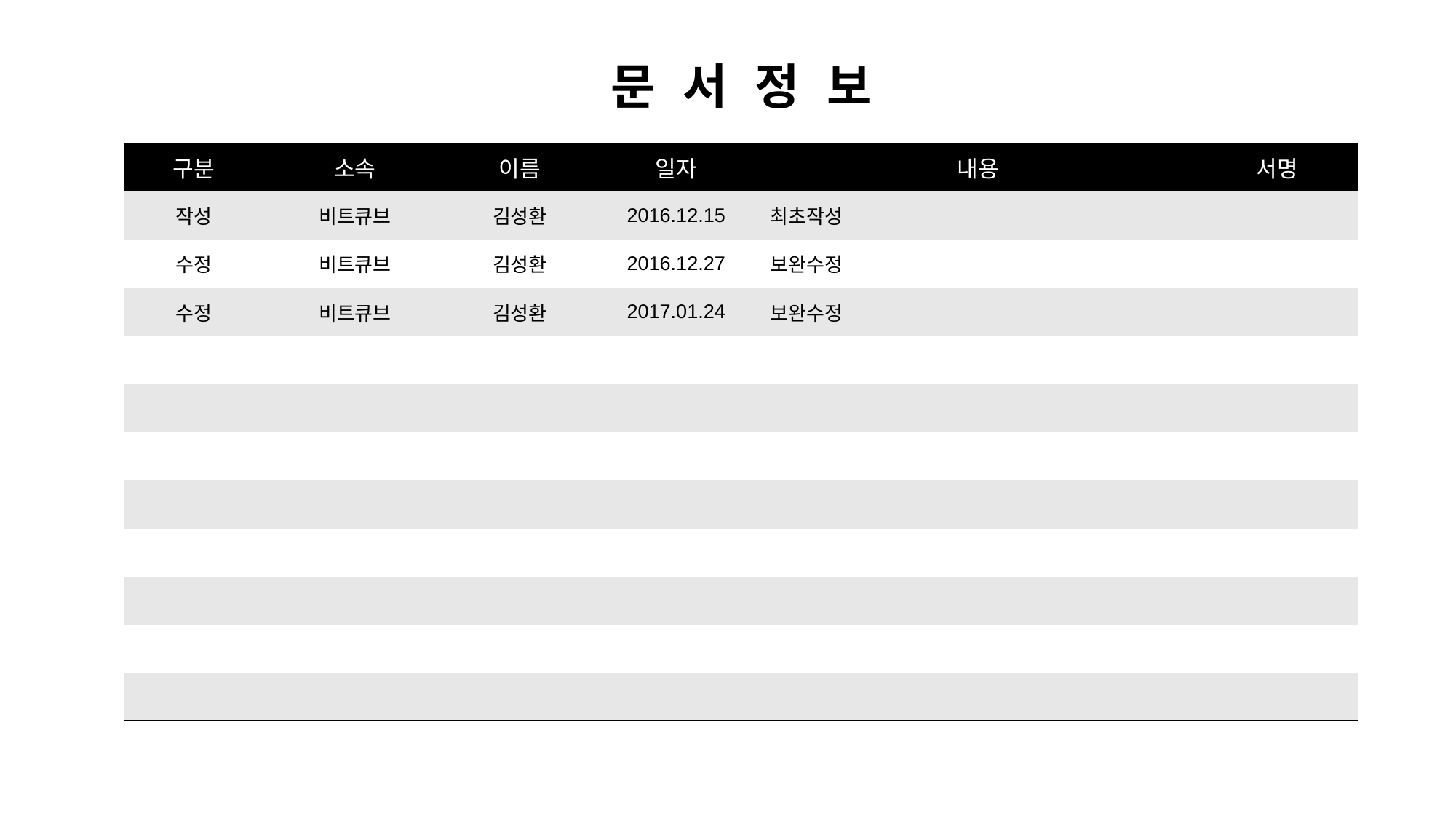

문  서  정  보
| 구분 | 소속 | 이름 | 일자 | 내용 | 서명 |
| --- | --- | --- | --- | --- | --- |
| 작성 | 비트큐브 | 김성환 | 2016.12.15 | 최초작성 |  |
| 수정 | 비트큐브 | 김성환 | 2016.12.27 | 보완수정 |  |
| 수정 | 비트큐브 | 김성환 | 2017.01.24 | 보완수정 |  |
|  |  |  |  |  |  |
|  |  |  |  |  |  |
|  |  |  |  |  |  |
|  |  |  |  |  |  |
|  |  |  |  |  |  |
|  |  |  |  |  |  |
|  |  |  |  |  |  |
|  |  |  |  |  |  |